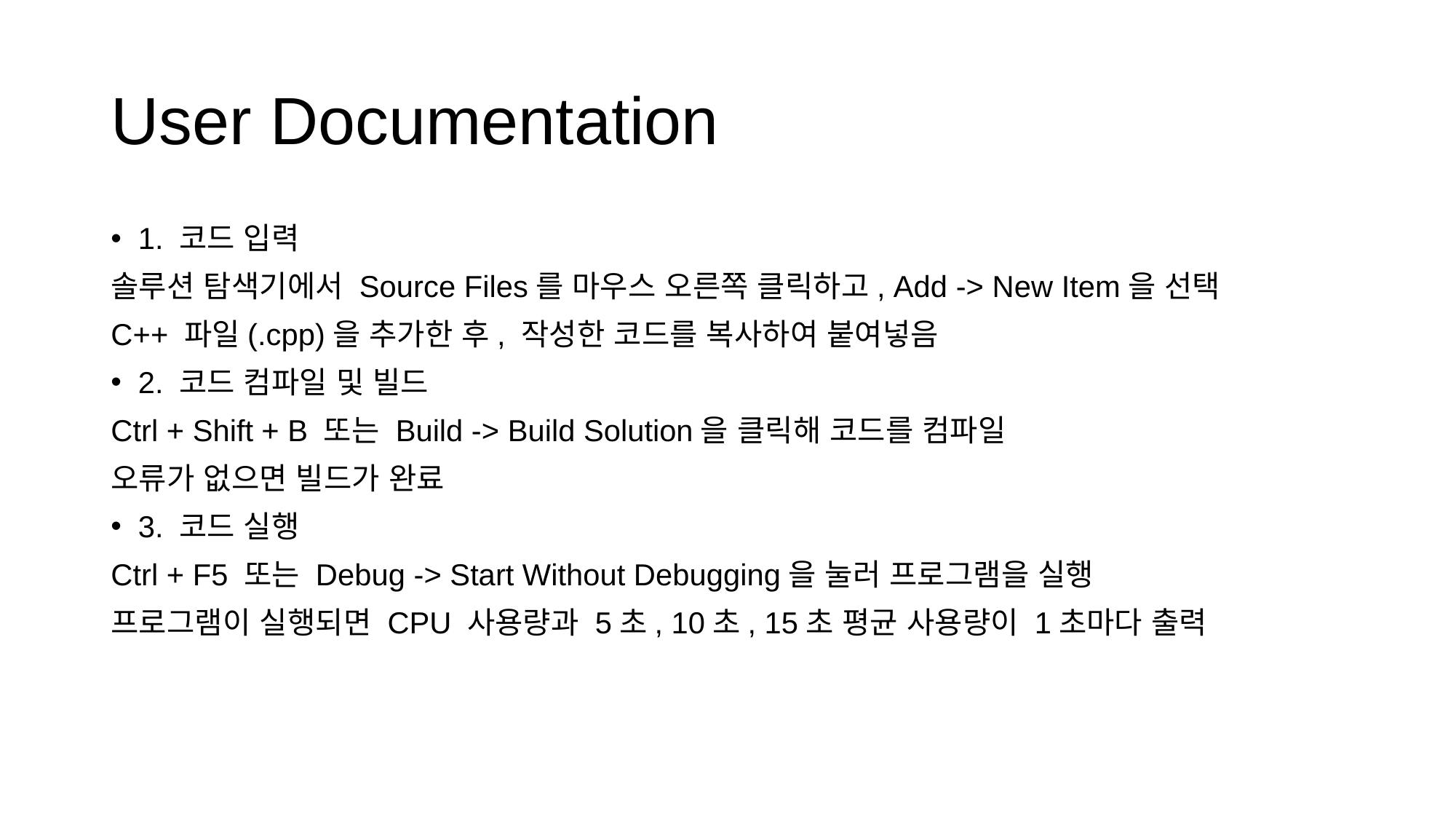

# User Documentation
1. 코드 입력
솔루션 탐색기에서 Source Files를 마우스 오른쪽 클릭하고, Add -> New Item을 선택
C++ 파일(.cpp)을 추가한 후, 작성한 코드를 복사하여 붙여넣음
2. 코드 컴파일 및 빌드
Ctrl + Shift + B 또는 Build -> Build Solution을 클릭해 코드를 컴파일
오류가 없으면 빌드가 완료
3. 코드 실행
Ctrl + F5 또는 Debug -> Start Without Debugging을 눌러 프로그램을 실행
프로그램이 실행되면 CPU 사용량과 5초, 10초, 15초 평균 사용량이 1초마다 출력